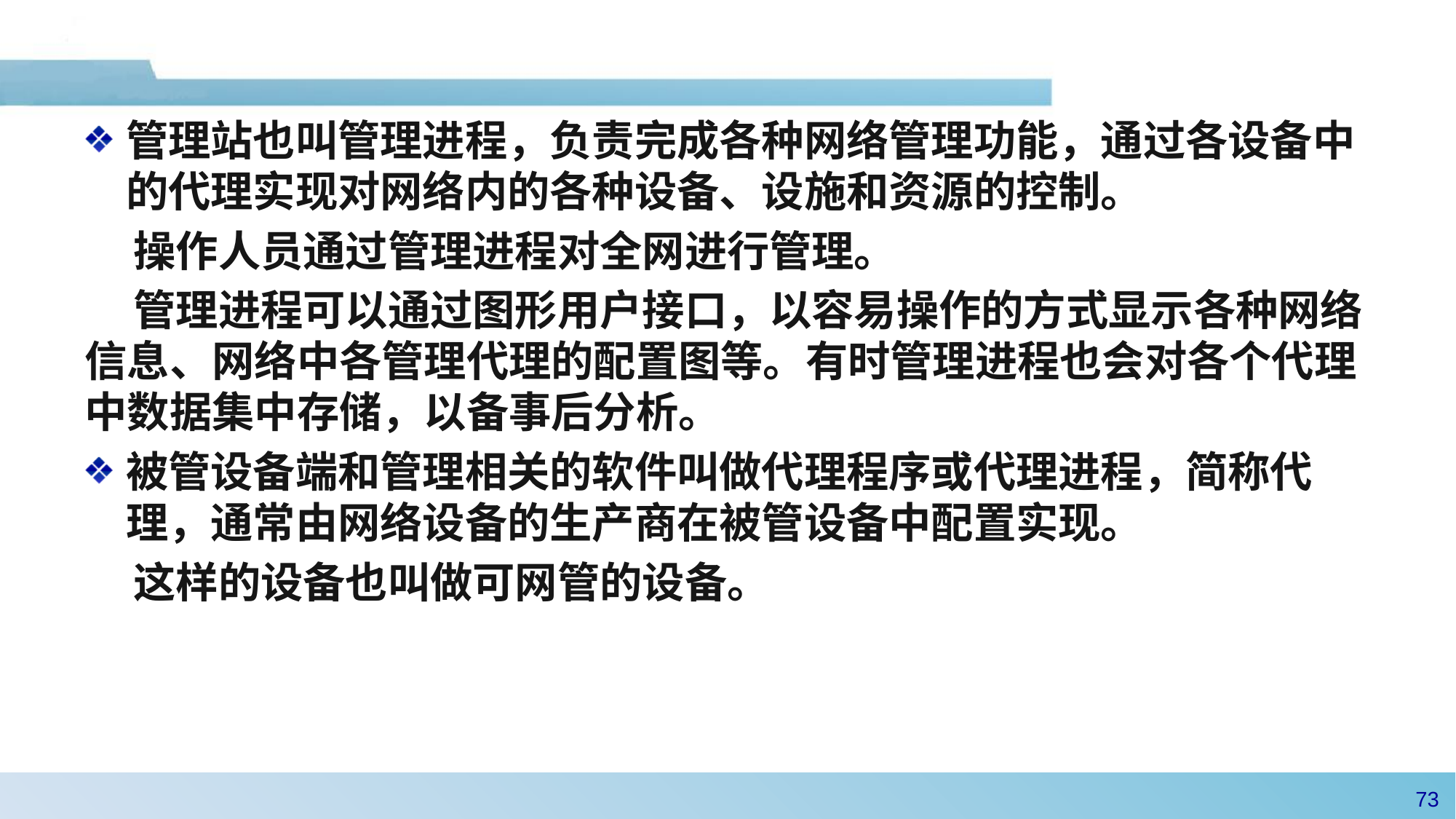

管理站也叫管理进程，负责完成各种网络管理功能，通过各设备中的代理实现对网络内的各种设备、设施和资源的控制。
    操作人员通过管理进程对全网进行管理。
    管理进程可以通过图形用户接口，以容易操作的方式显示各种网络信息、网络中各管理代理的配置图等。有时管理进程也会对各个代理中数据集中存储，以备事后分析。
被管设备端和管理相关的软件叫做代理程序或代理进程，简称代理，通常由网络设备的生产商在被管设备中配置实现。
    这样的设备也叫做可网管的设备。
73